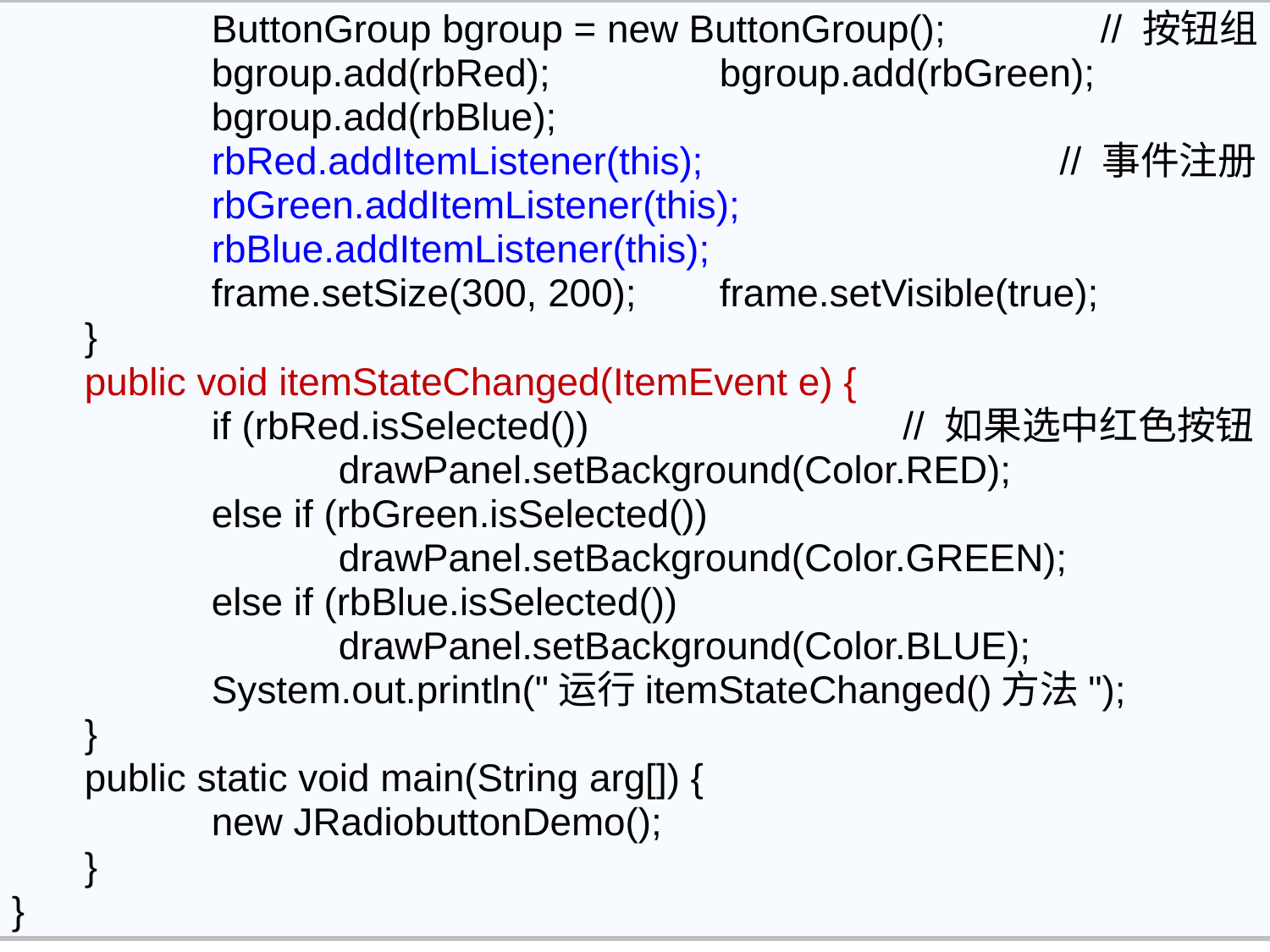

ButtonGroup bgroup = new ButtonGroup();  		// 按钮组
		bgroup.add(rbRed);		bgroup.add(rbGreen);
		bgroup.add(rbBlue);
		rbRed.addItemListener(this);       		        // 事件注册
		rbGreen.addItemListener(this);
		rbBlue.addItemListener(this);
		frame.setSize(300, 200);	frame.setVisible(true);
	}
	public void itemStateChanged(ItemEvent e) {
		if (rbRed.isSelected()) 	                 // 如果选中红色按钮
			drawPanel.setBackground(Color.RED);				else if (rbGreen.isSelected())
			drawPanel.setBackground(Color.GREEN);
		else if (rbBlue.isSelected())
			drawPanel.setBackground(Color.BLUE);
		System.out.println("运行itemStateChanged()方法");
	}
	public static void main(String arg[]) {
		new JRadiobuttonDemo();
	}
     }